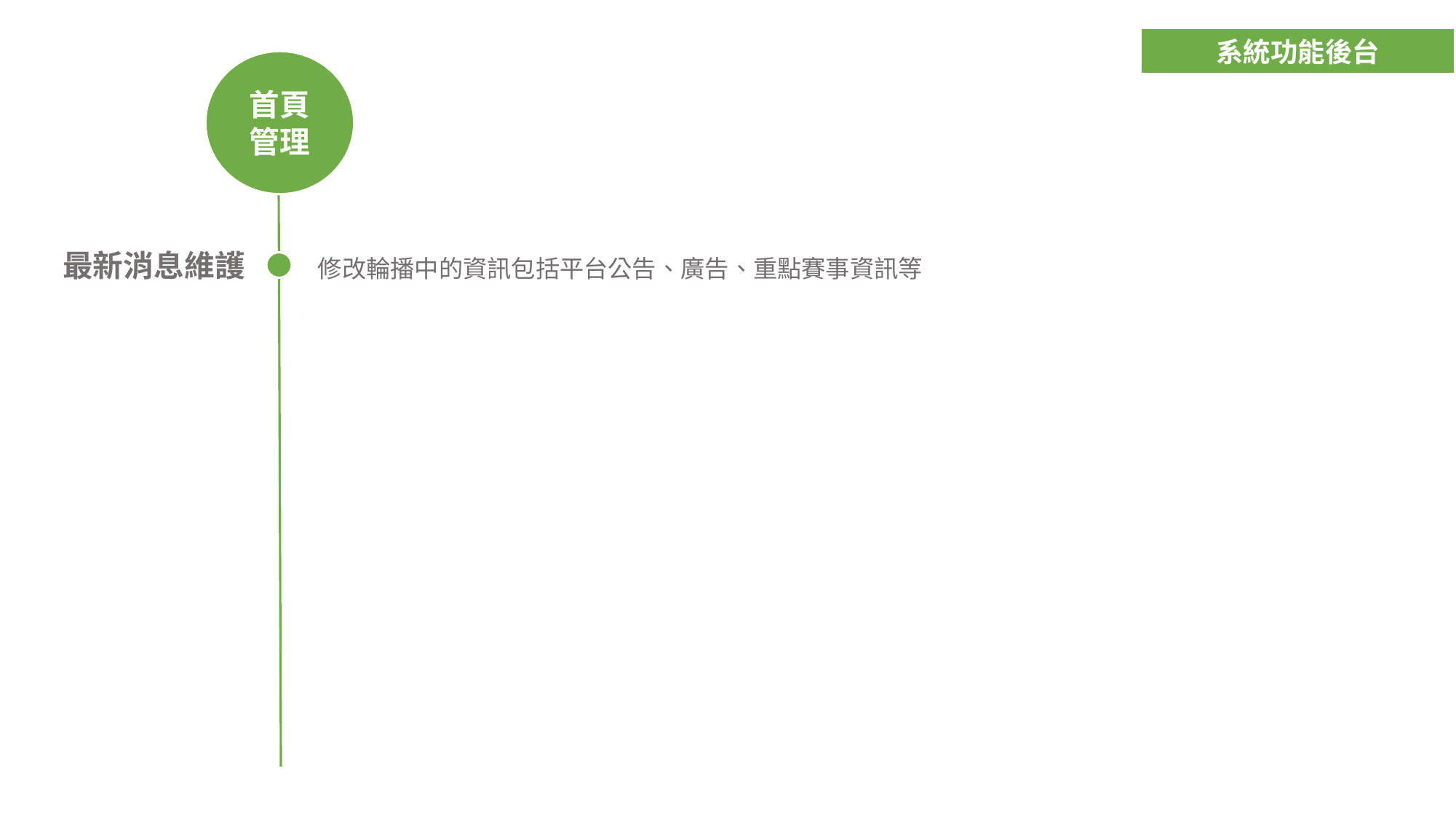

系統功能後台
首頁管理
最新消息維護
修改輪播中的資訊包括平台公告、廣告、重點賽事資訊等